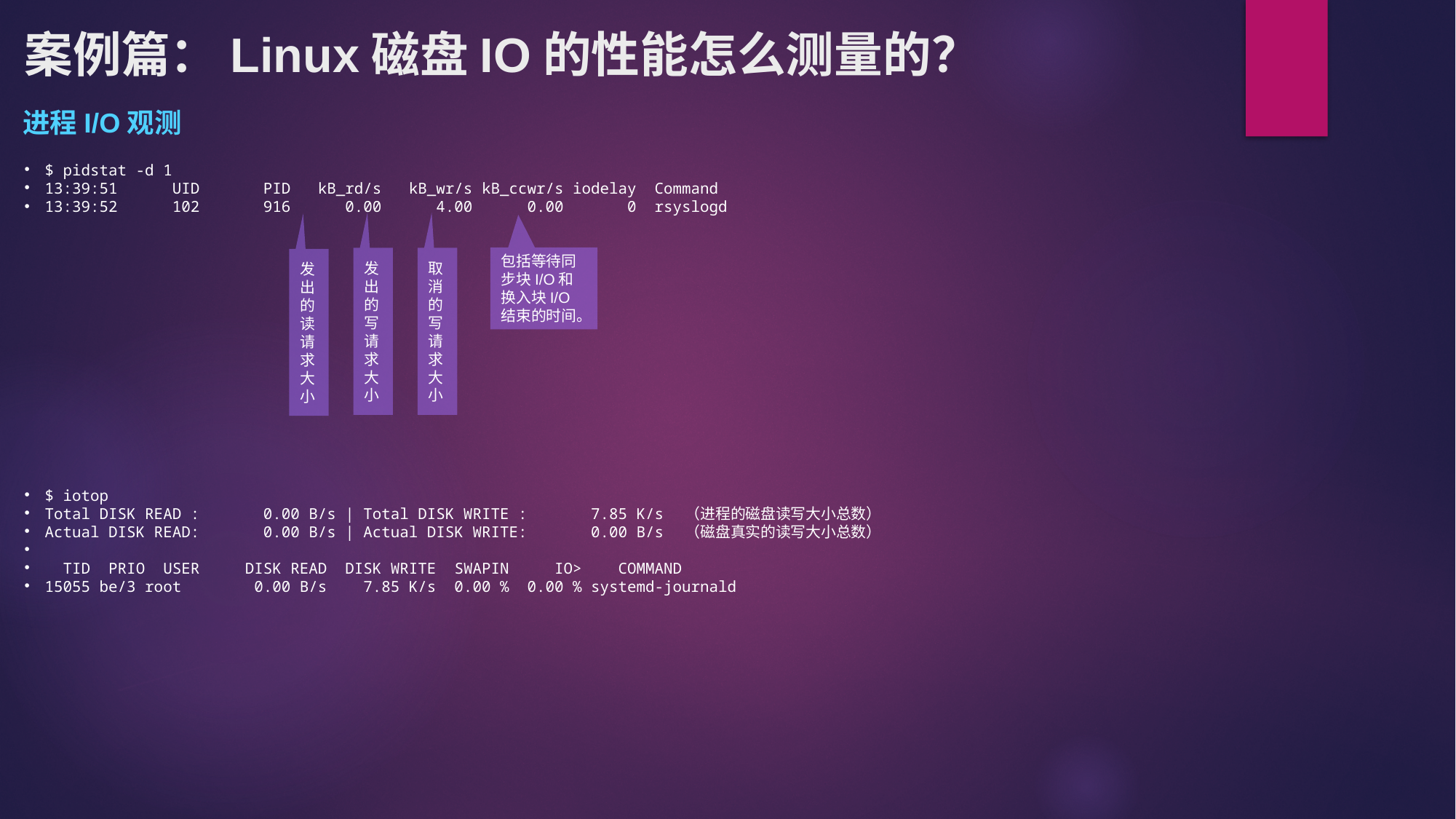

# 案例篇：Linux磁盘IO的性能怎么测量的？
进程I/O观测
$ pidstat -d 1
13:39:51      UID       PID   kB_rd/s   kB_wr/s kB_ccwr/s iodelay  Command
13:39:52      102       916      0.00      4.00      0.00       0  rsyslogd
包括等待同步块I/O和换入块I/O结束的时间。
发出的写请求大小
取消的写请求大小
发出的读请求大小
$ iotop
Total DISK READ :       0.00 B/s | Total DISK WRITE :       7.85 K/s  （进程的磁盘读写大小总数）
Actual DISK READ:       0.00 B/s | Actual DISK WRITE:       0.00 B/s  （磁盘真实的读写大小总数）

  TID  PRIO  USER     DISK READ  DISK WRITE  SWAPIN     IO>    COMMAND
15055 be/3 root        0.00 B/s    7.85 K/s  0.00 %  0.00 % systemd-journald